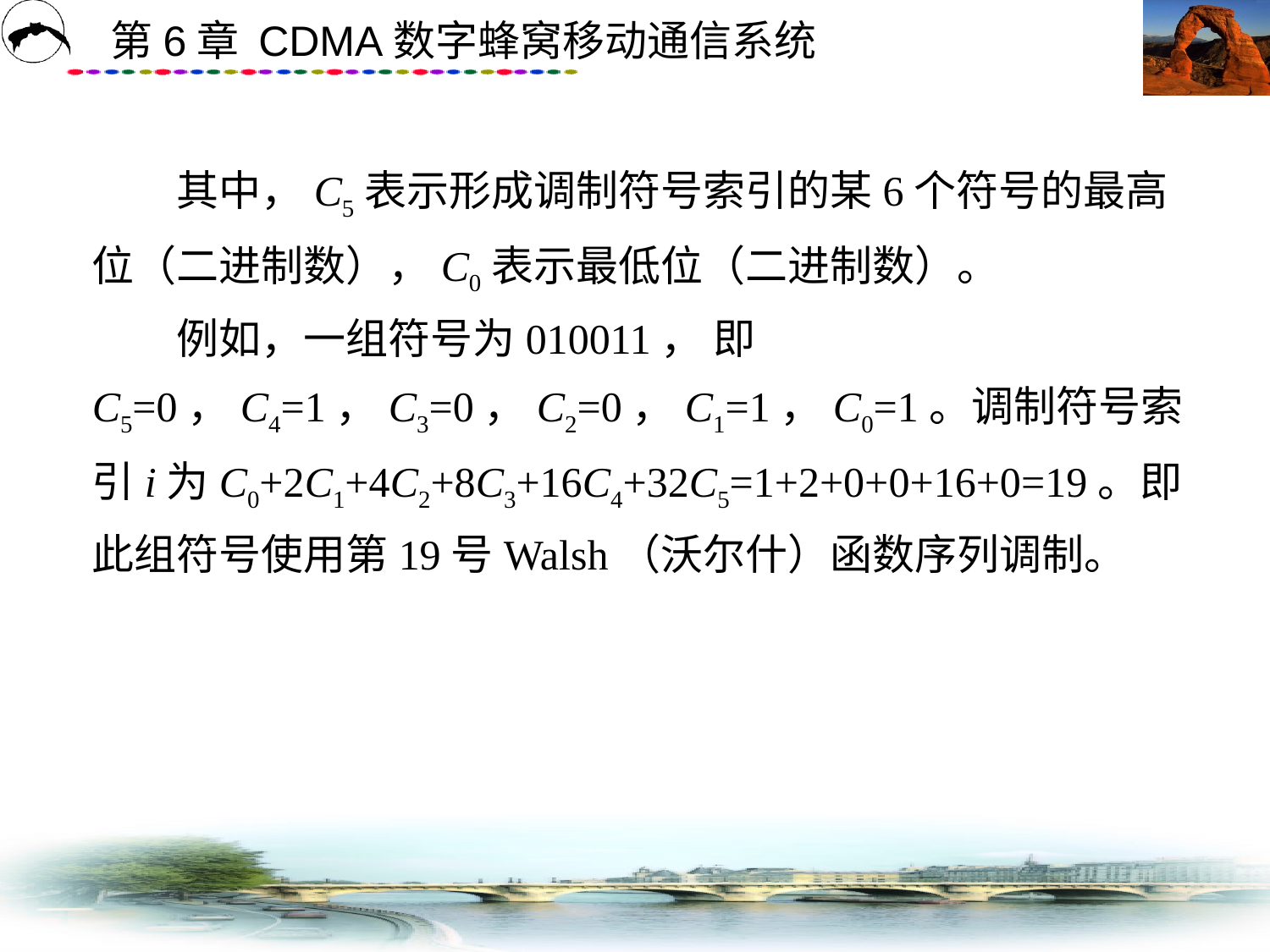

# 其中，C5表示形成调制符号索引的某6个符号的最高位（二进制数），C0表示最低位（二进制数）。 　　例如，一组符号为010011， 即C5=0，C4=1，C3=0，C2=0，C1=1，C0=1。调制符号索引i为C0+2C1+4C2+8C3+16C4+32C5=1+2+0+0+16+0=19。即此组符号使用第19号Walsh（沃尔什）函数序列调制。